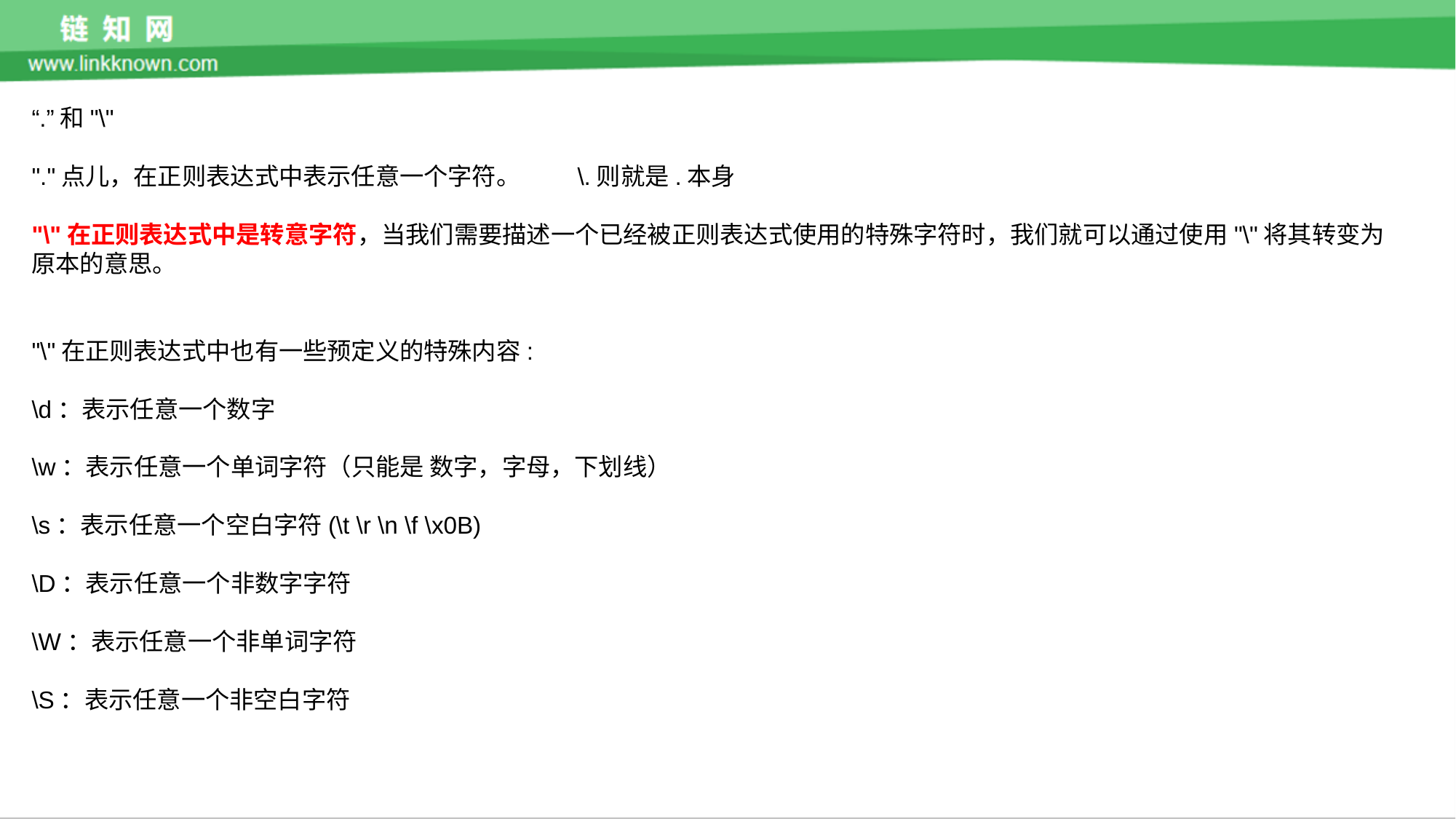

“.”和"\"

"."点儿，在正则表达式中表示任意一个字符。	\.则就是.本身

"\"在正则表达式中是转意字符，当我们需要描述一个已经被正则表达式使用的特殊字符时，我们就可以通过使用"\"将其转变为原本的意思。

"\"在正则表达式中也有一些预定义的特殊内容:

\d：表示任意一个数字

\w：表示任意一个单词字符（只能是 数字，字母，下划线）

\s：表示任意一个空白字符(\t \r \n \f \x0B)

\D：表示任意一个非数字字符

\W：表示任意一个非单词字符

\S：表示任意一个非空白字符